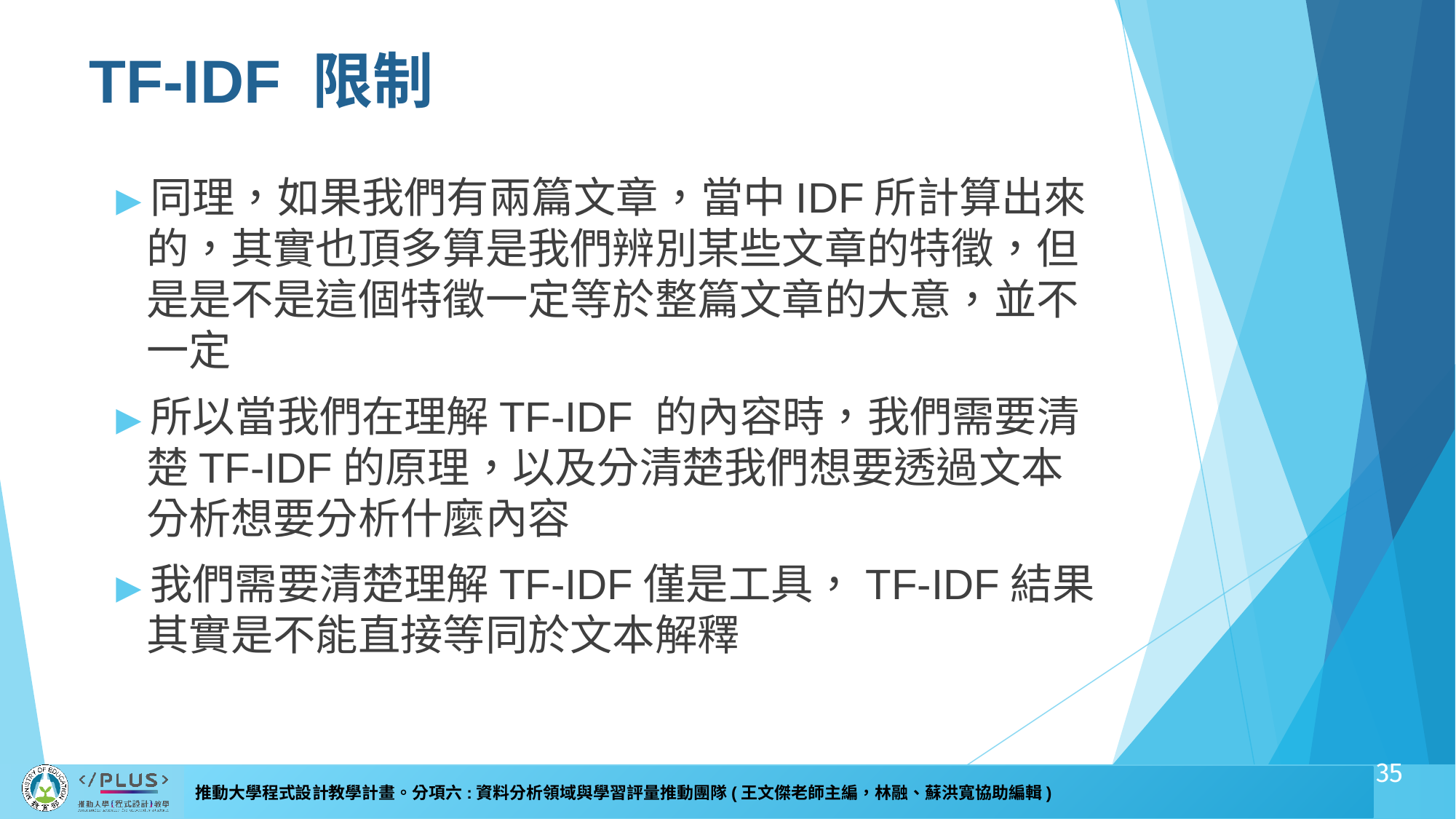

# TF-IDF 限制
同理，如果我們有兩篇文章，當中IDF所計算出來的，其實也頂多算是我們辨別某些文章的特徵，但是是不是這個特徵一定等於整篇文章的大意，並不一定
所以當我們在理解TF-IDF 的內容時，我們需要清楚TF-IDF的原理，以及分清楚我們想要透過文本分析想要分析什麼內容
我們需要清楚理解TF-IDF僅是工具，TF-IDF結果其實是不能直接等同於文本解釋

35